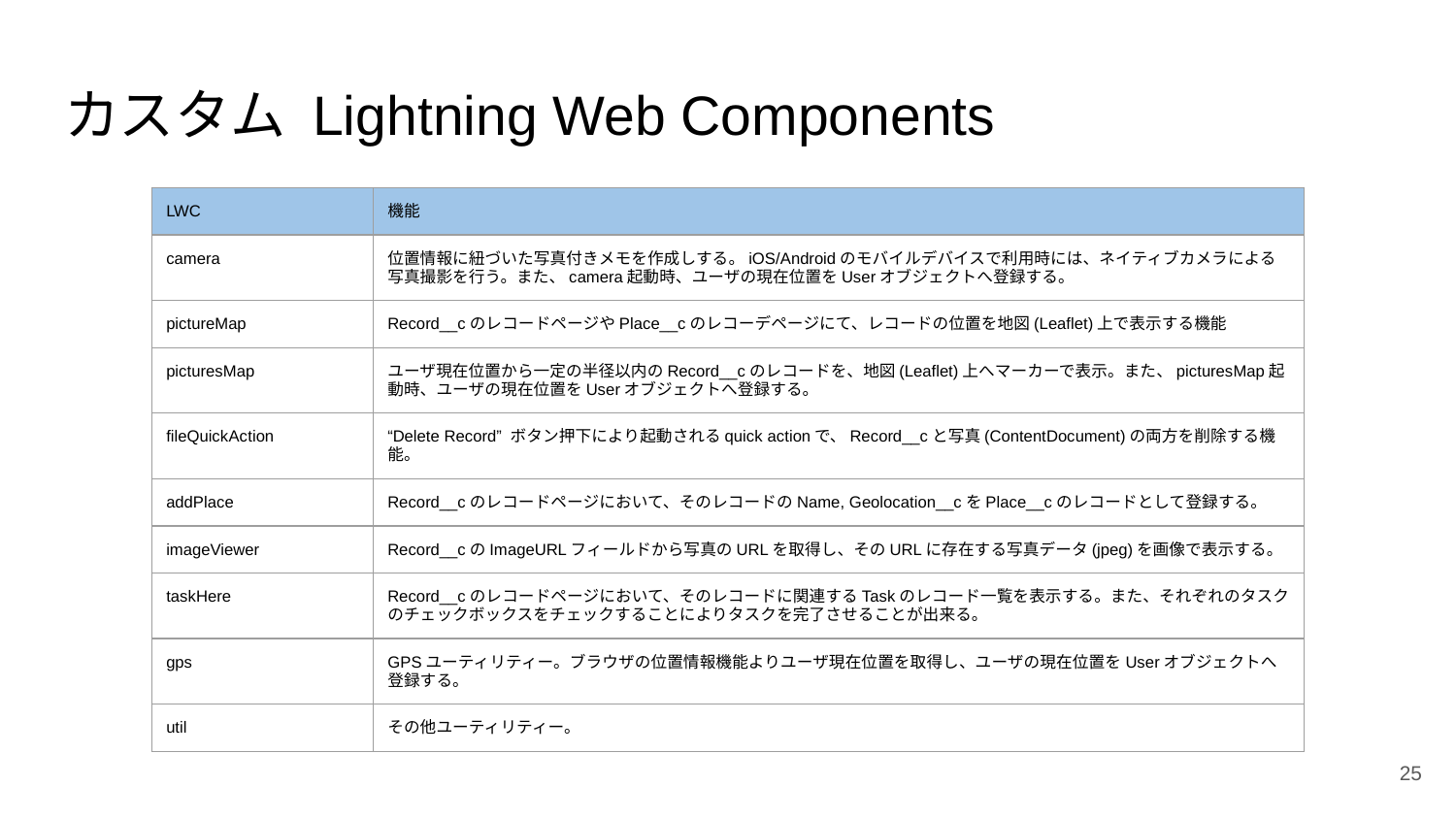

# カスタム Lightning Web Components
| LWC | 機能 |
| --- | --- |
| camera | 位置情報に紐づいた写真付きメモを作成しする。iOS/Androidのモバイルデバイスで利用時には、ネイティブカメラによる写真撮影を行う。また、camera起動時、ユーザの現在位置をUserオブジェクトへ登録する。 |
| pictureMap | Record\_\_cのレコードページやPlace\_\_cのレコーデページにて、レコードの位置を地図(Leaflet)上で表示する機能 |
| picturesMap | ユーザ現在位置から一定の半径以内のRecord\_\_cのレコードを、地図(Leaflet)上へマーカーで表示。また、picturesMap起動時、ユーザの現在位置をUserオブジェクトへ登録する。 |
| fileQuickAction | “Delete Record” ボタン押下により起動されるquick actionで、Record\_\_cと写真(ContentDocument)の両方を削除する機能。 |
| addPlace | Record\_\_cのレコードページにおいて、そのレコードのName, Geolocation\_\_cをPlace\_\_cのレコードとして登録する。 |
| imageViewer | Record\_\_cのImageURLフィールドから写真のURLを取得し、そのURLに存在する写真データ(jpeg)を画像で表示する。 |
| taskHere | Record\_\_cのレコードページにおいて、そのレコードに関連するTaskのレコード一覧を表示する。また、それぞれのタスクのチェックボックスをチェックすることによりタスクを完了させることが出来る。 |
| gps | GPSユーティリティー。ブラウザの位置情報機能よりユーザ現在位置を取得し、ユーザの現在位置をUserオブジェクトへ登録する。 |
| util | その他ユーティリティー。 |
25